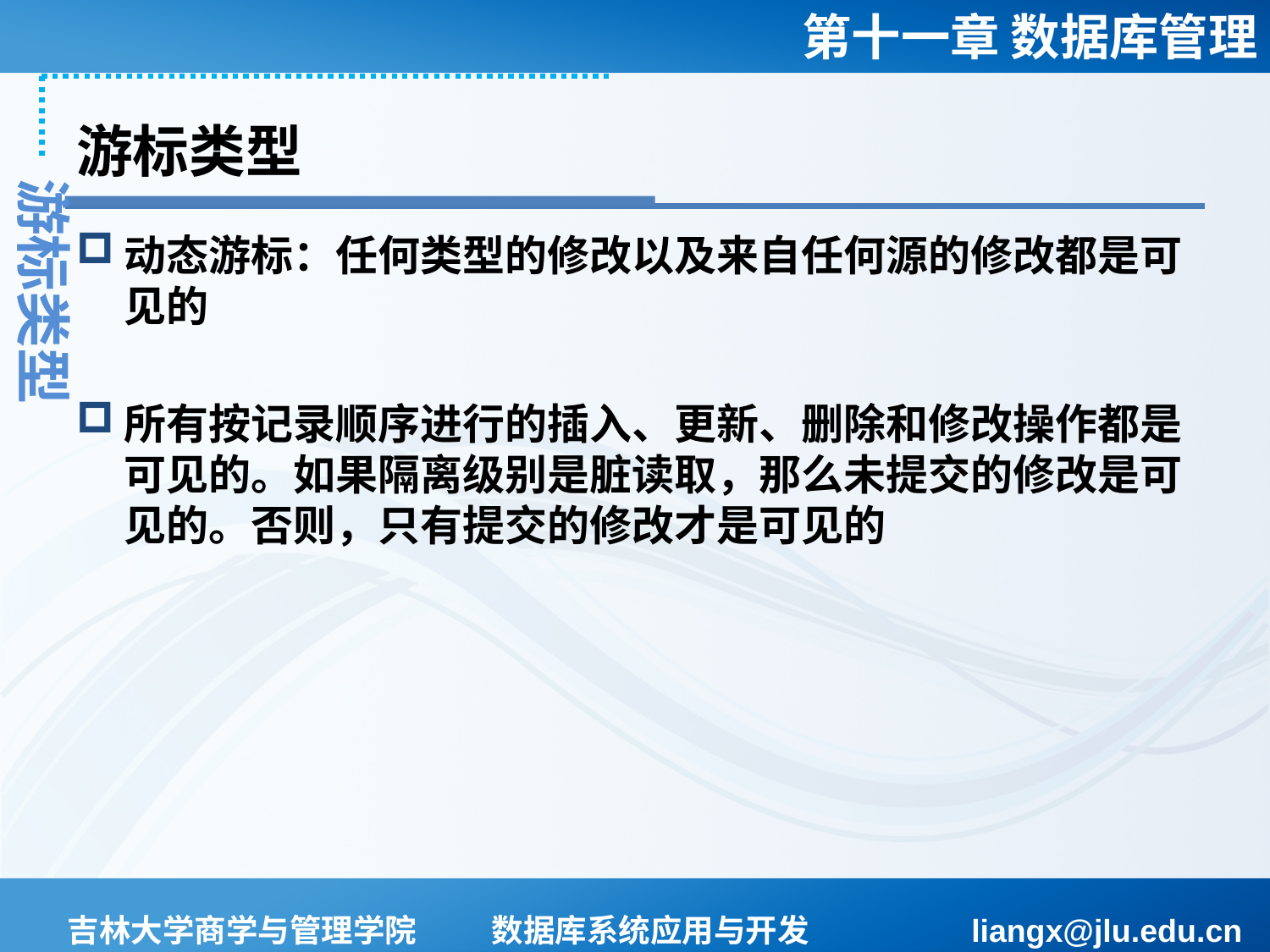

# 游标类型
游标类型
动态游标：任何类型的修改以及来自任何源的修改都是可见的

所有按记录顺序进行的插入、更新、删除和修改操作都是可见的。如果隔离级别是脏读取，那么未提交的修改是可见的。否则，只有提交的修改才是可见的